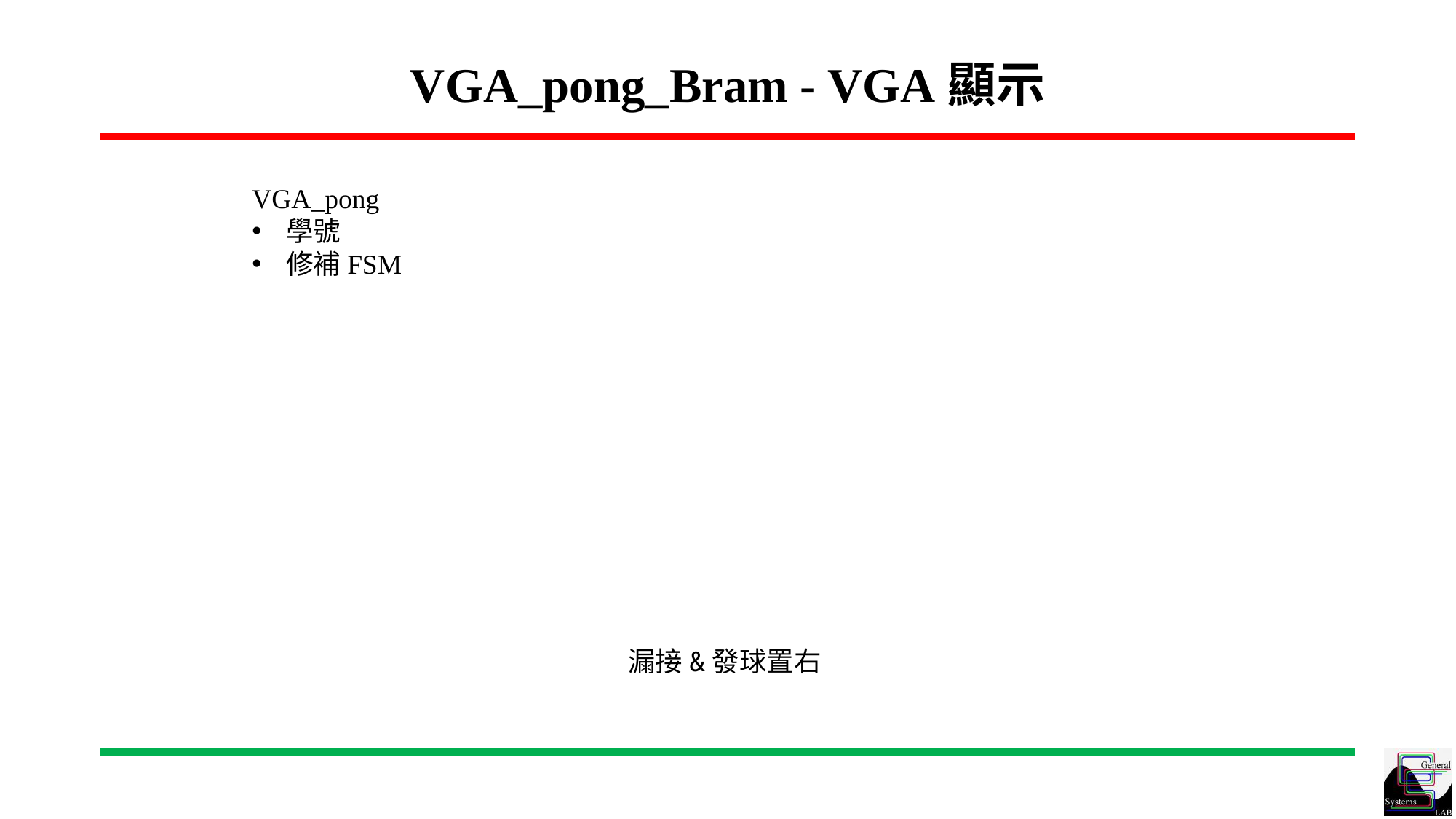

# VGA_pong_Bram - VGA顯示
VGA_pong
學號
修補FSM
漏接&發球置右